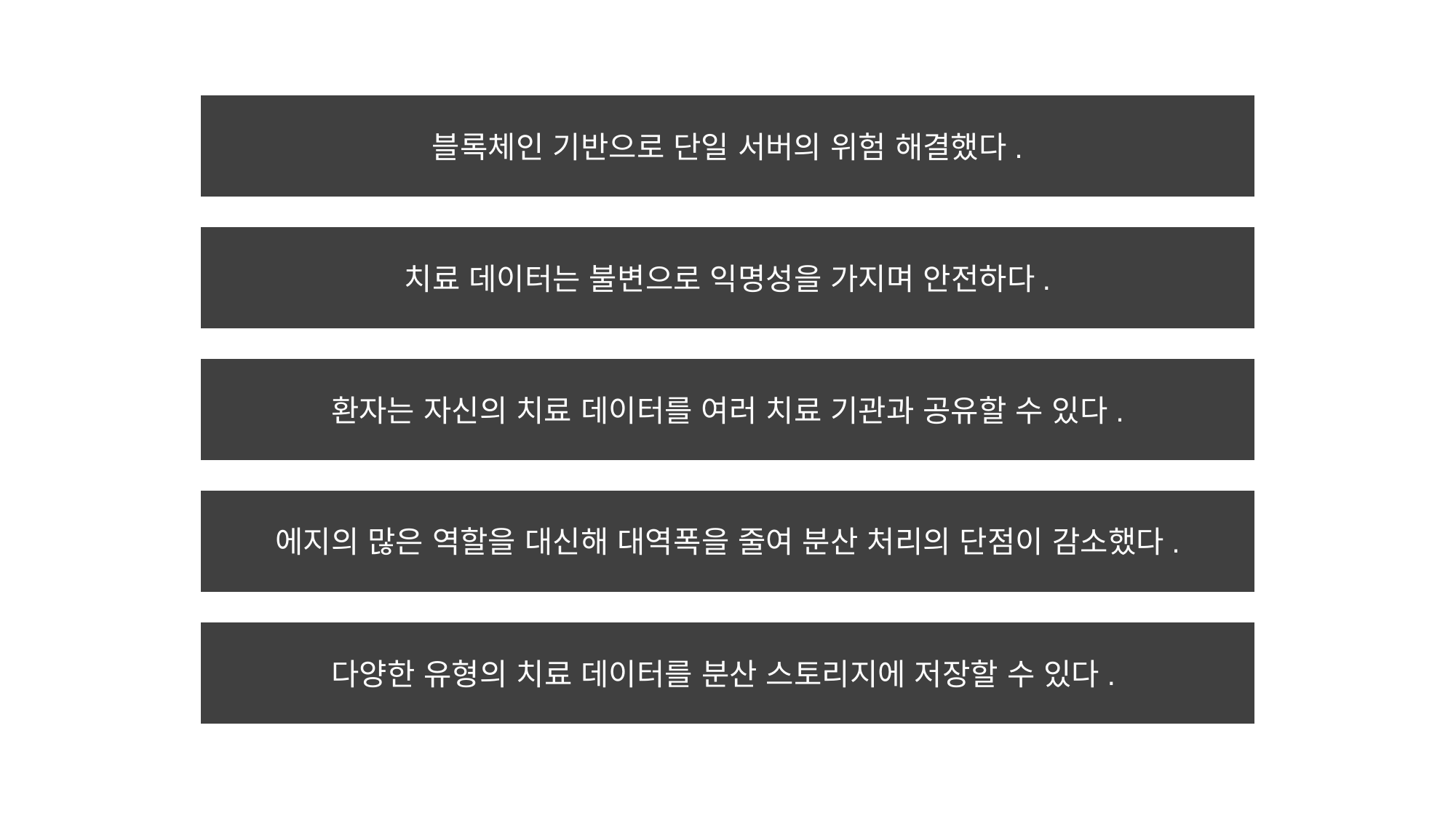

블록체인 기반으로 단일 서버의 위험 해결했다.
치료 데이터는 불변으로 익명성을 가지며 안전하다.
환자는 자신의 치료 데이터를 여러 치료 기관과 공유할 수 있다.
에지의 많은 역할을 대신해 대역폭을 줄여 분산 처리의 단점이 감소했다.
다양한 유형의 치료 데이터를 분산 스토리지에 저장할 수 있다.